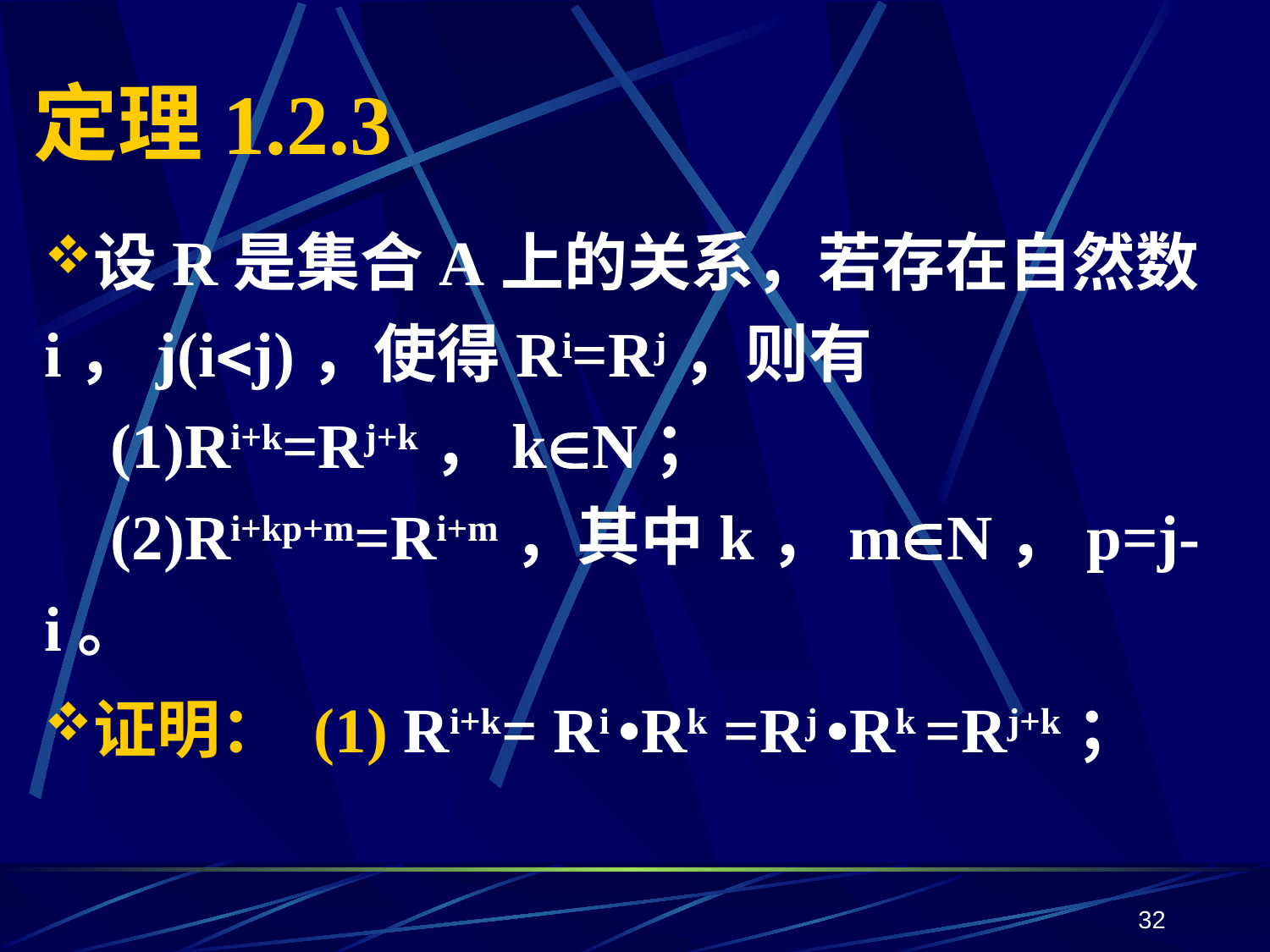

# 定理1.2.3
设R是集合A上的关系，若存在自然数i，j(i<j)，使得Ri=Rj，则有
 	(1)Ri+k=Rj+k，k∈N；
	(2)Ri+kp+m=Ri+m，其中k，m∈N，p=j-i。
证明： (1) Ri+k= Ri •Rk =Rj •Rk =Rj+k；
32